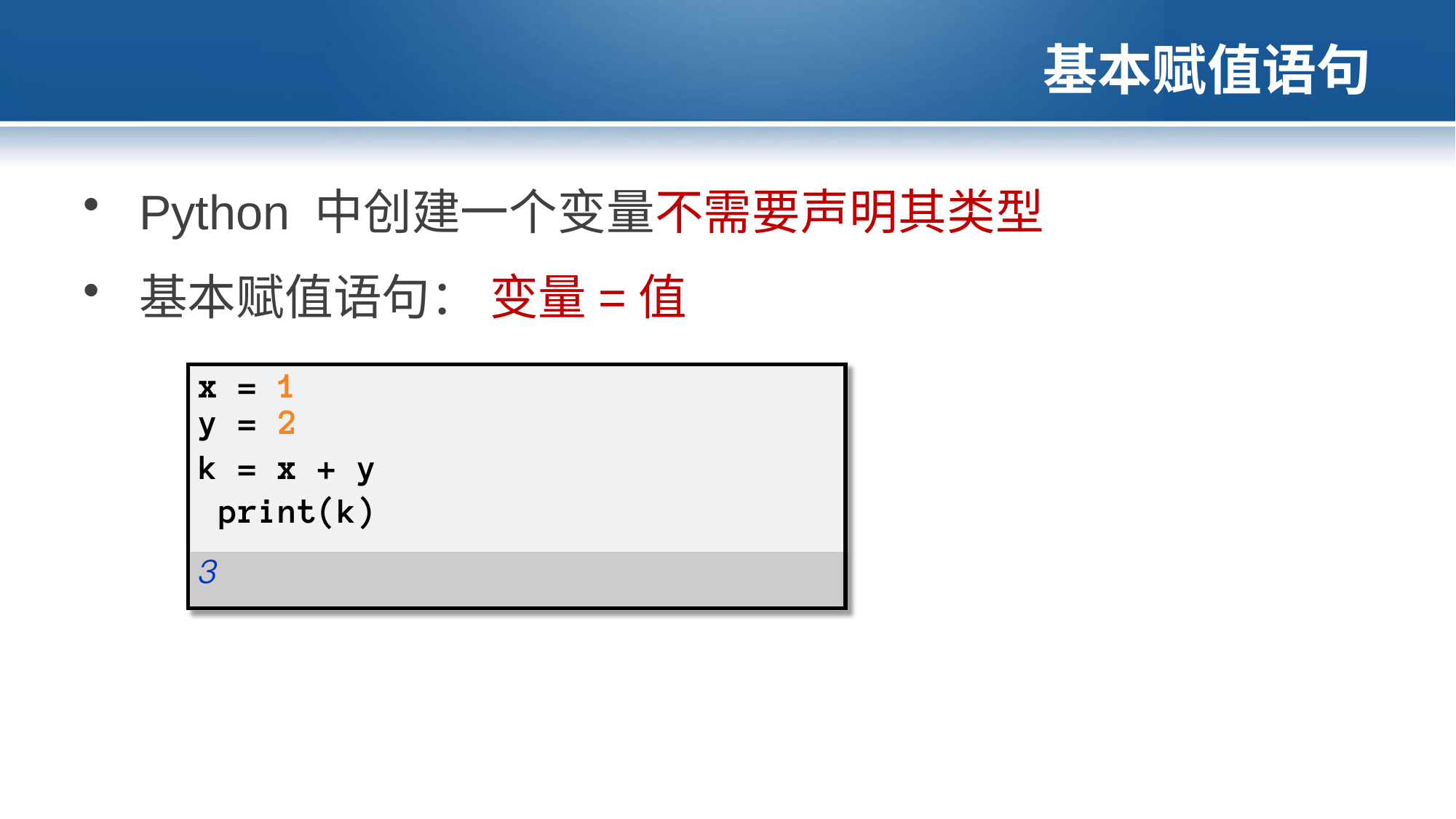

# 基本赋值语句
Python 中创建一个变量不需要声明其类型
基本赋值语句： 变量=值

| x = 1 y = 2 k = x + y print(k) |
| --- |
| 3 |